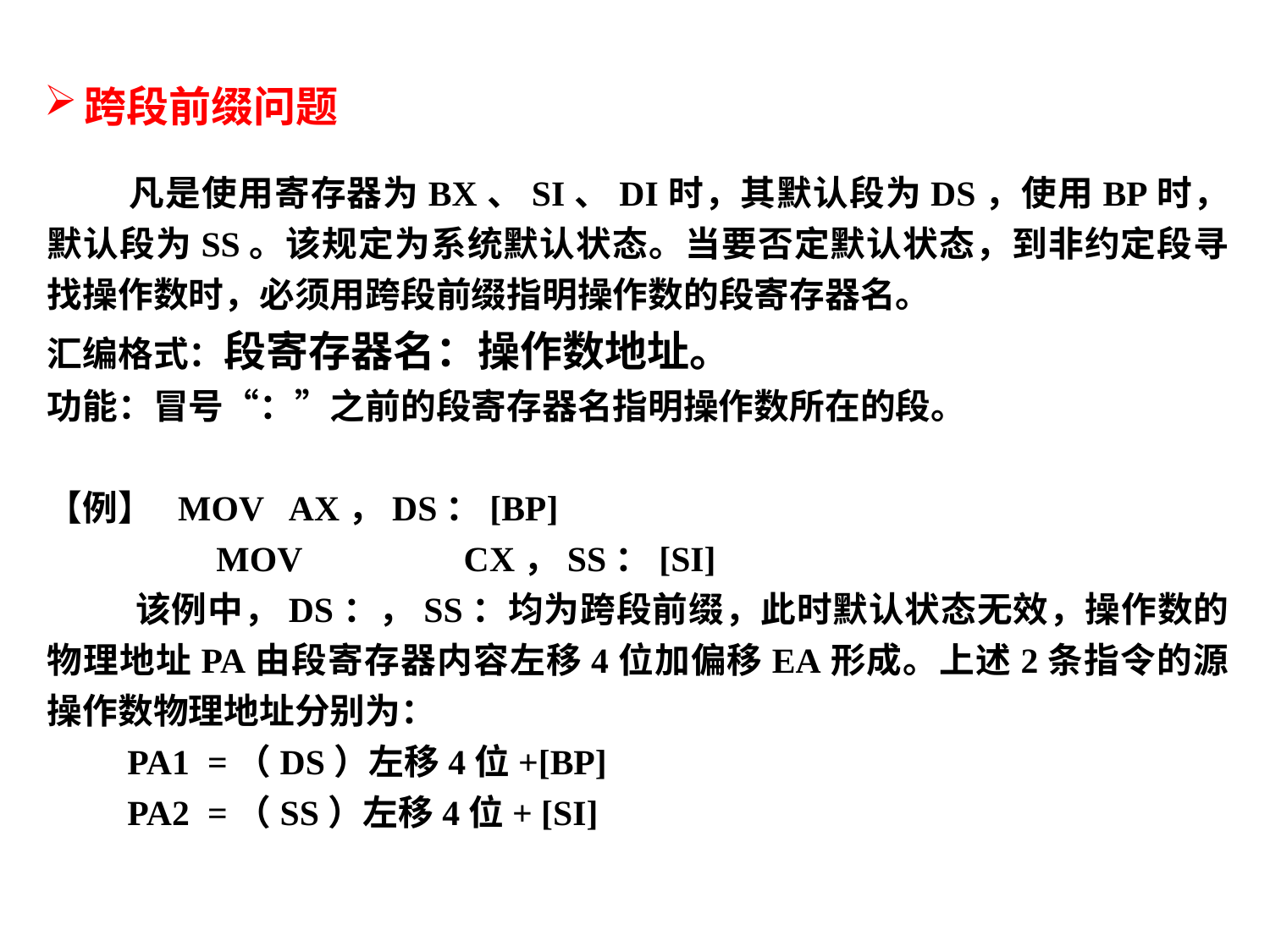

跨段前缀问题
        凡是使用寄存器为BX、SI、DI时，其默认段为DS，使用BP时，默认段为SS。该规定为系统默认状态。当要否定默认状态，到非约定段寻找操作数时，必须用跨段前缀指明操作数的段寄存器名。
汇编格式：段寄存器名：操作数地址。
功能：冒号“：”之前的段寄存器名指明操作数所在的段。

【例】  MOV   AX，DS：[BP]
                   MOV	    CX，SS：[SI]
         该例中，DS：，SS：均为跨段前缀，此时默认状态无效，操作数的物理地址PA由段寄存器内容左移4位加偏移EA形成。上述2条指令的源操作数物理地址分别为：
         PA1  =（DS）左移4位+[BP]
         PA2  =（SS）左移4位+ [SI]